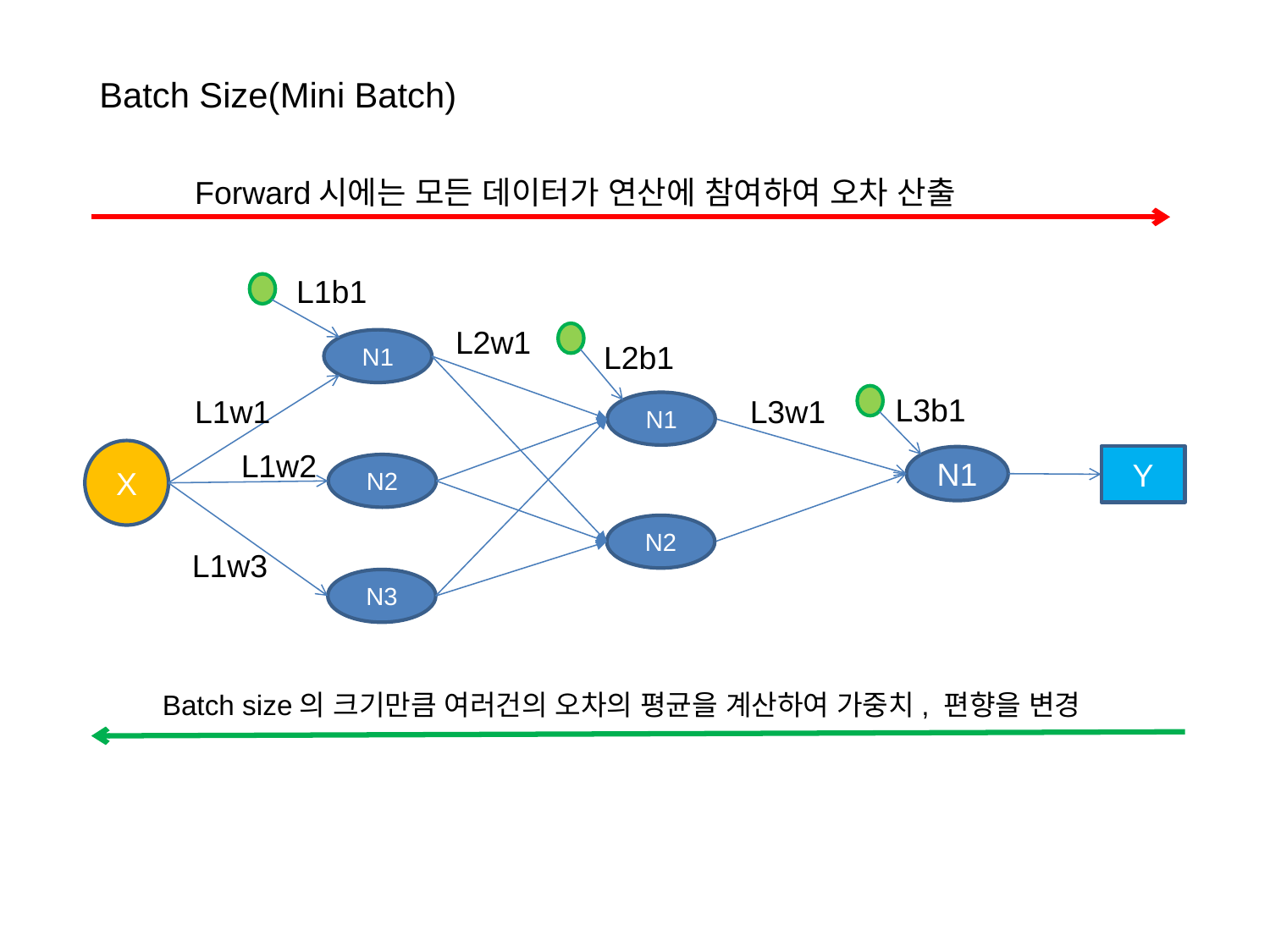

Batch Size(Mini Batch)
Forward시에는 모든 데이터가 연산에 참여하여 오차 산출
L1b1

L2w1

N1
L2b1
L3b1
L3w1

L1w1
N1
L1w2
X
Y
N1
N2
N2
L1w3
N3
Batch size의 크기만큼 여러건의 오차의 평균을 계산하여 가중치, 편향을 변경